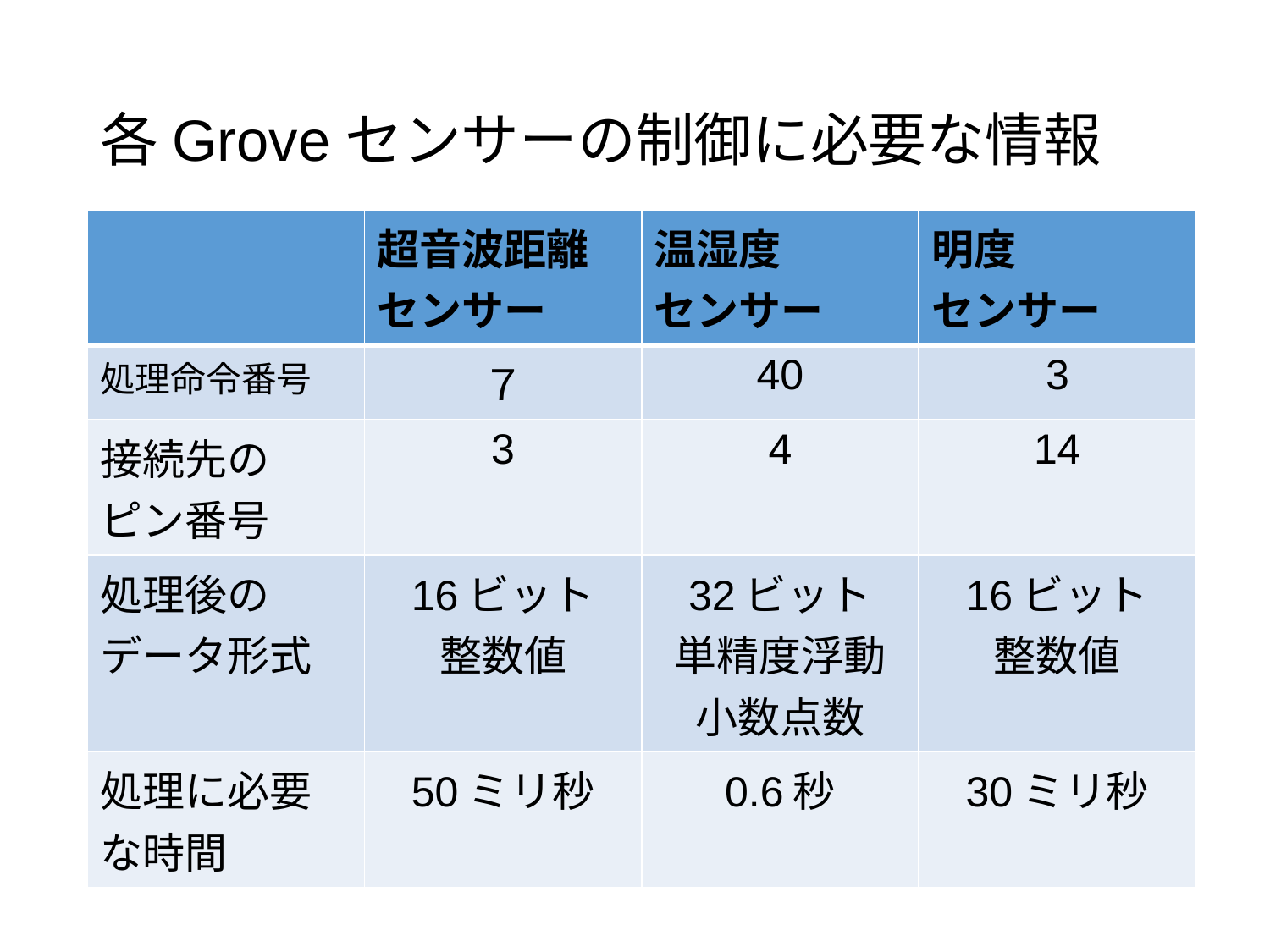

# 各Groveセンサーの制御に必要な情報
|  | 超音波距離センサー | 温湿度 センサー | 明度 センサー |
| --- | --- | --- | --- |
| 処理命令番号 | ７ | 40 | 3 |
| 接続先の ピン番号 | 3 | 4 | 14 |
| 処理後のデータ形式 | 16ビット 整数値 | 32ビット 単精度浮動小数点数 | 16ビット 整数値 |
| 処理に必要な時間 | 50ミリ秒 | 0.6秒 | 30ミリ秒 |